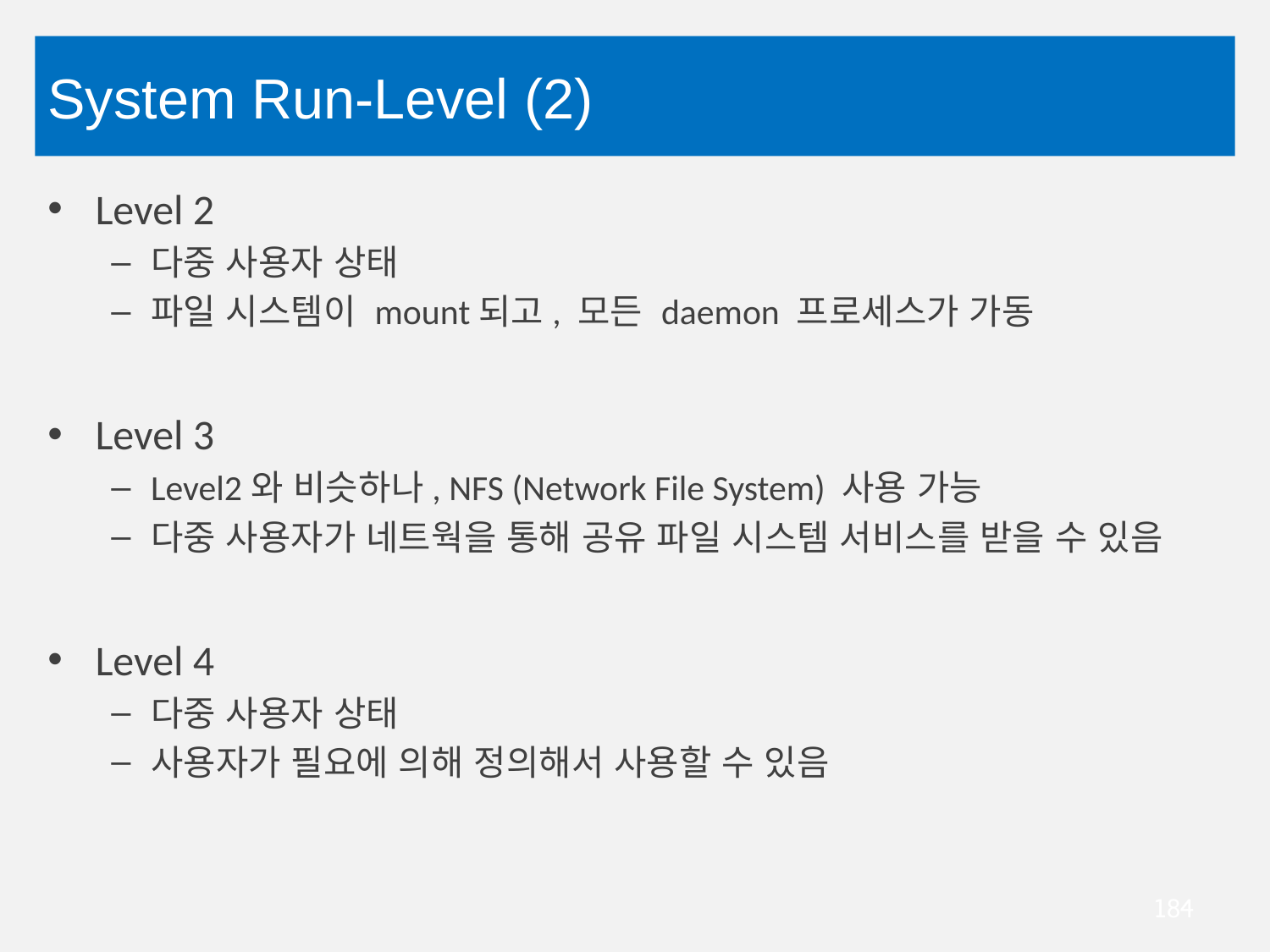

# System Run-Level (2)
Level 2
다중 사용자 상태
파일 시스템이 mount되고, 모든 daemon 프로세스가 가동

Level 3
Level2와 비슷하나, NFS (Network File System) 사용 가능
다중 사용자가 네트웍을 통해 공유 파일 시스템 서비스를 받을 수 있음

Level 4
다중 사용자 상태
사용자가 필요에 의해 정의해서 사용할 수 있음
184